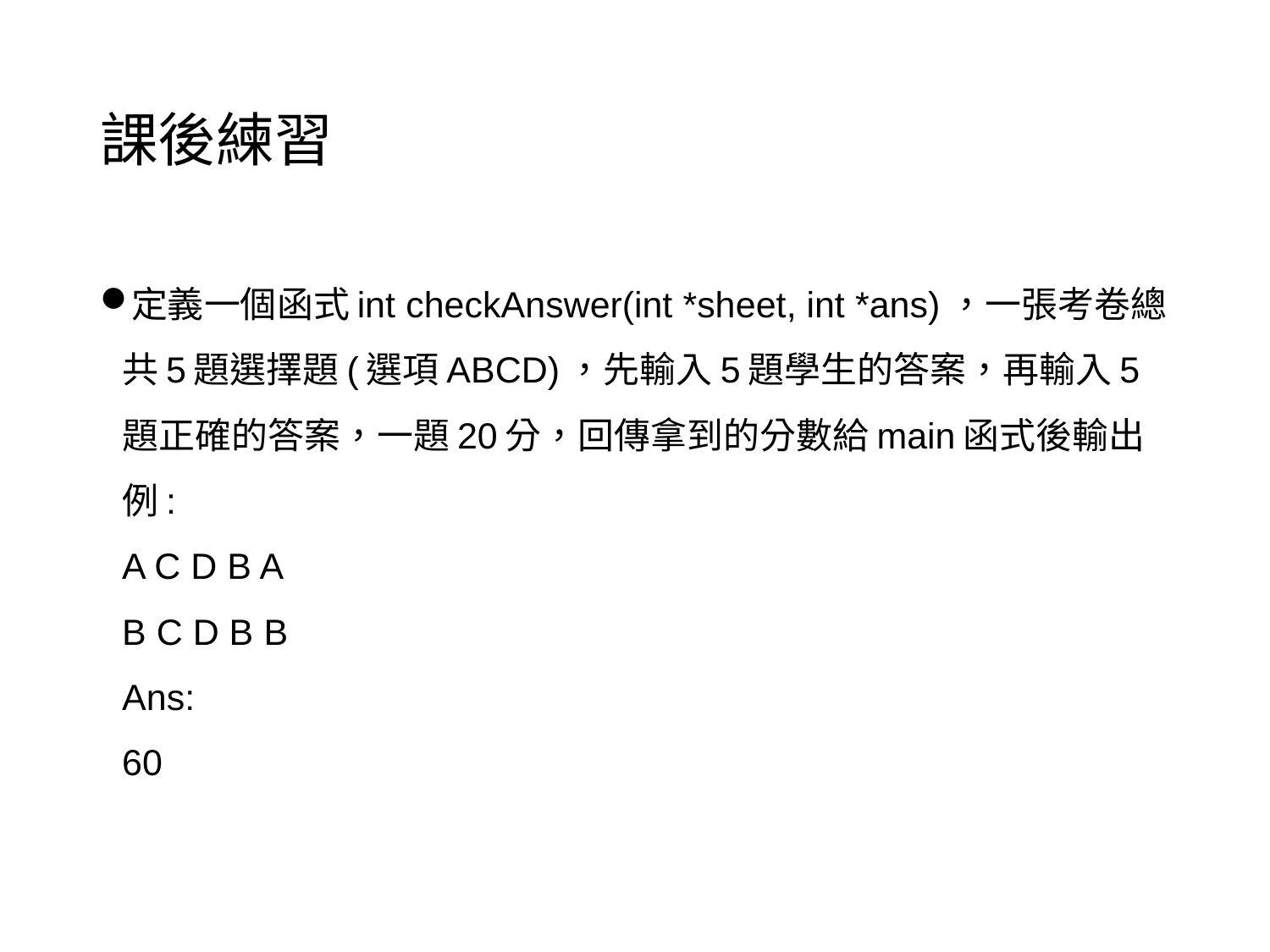

# 課後練習
定義一個函式int checkAnswer(int *sheet, int *ans)，一張考卷總共5題選擇題(選項ABCD)，先輸入5題學生的答案，再輸入5題正確的答案，一題20分，回傳拿到的分數給main函式後輸出
例:
A C D B A
B C D B B
Ans:
60